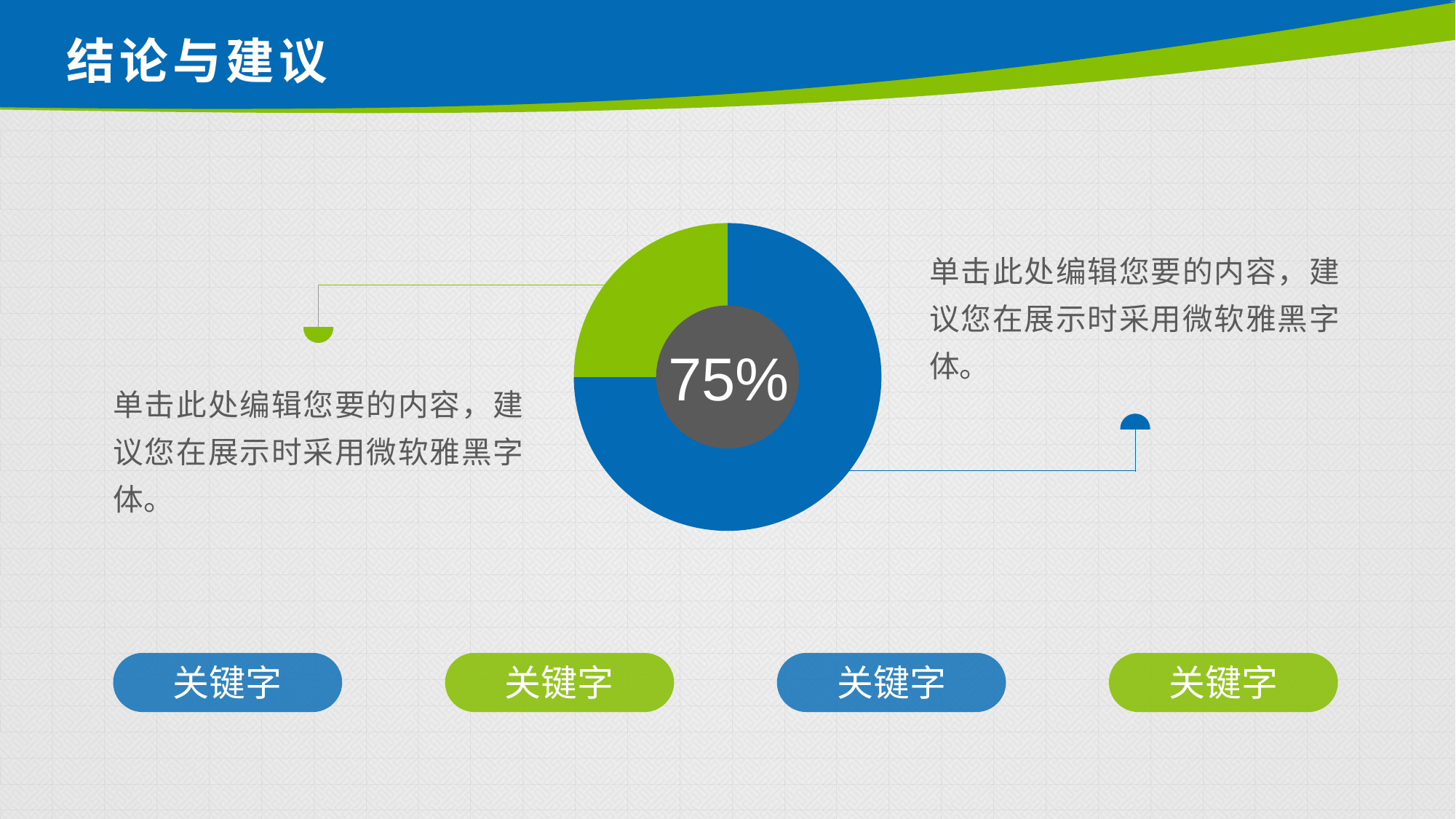

# 结论与建议

### Chart

| Category | 销售额 |
|---|---|
| 第一季度 | 75.0 |
| 第二季度 | 25.0 |
单击此处编辑您要的内容，建议您在展示时采用微软雅黑字体。

75%
单击此处编辑您要的内容，建议您在展示时采用微软雅黑字体。

关键字

关键字

关键字

关键字